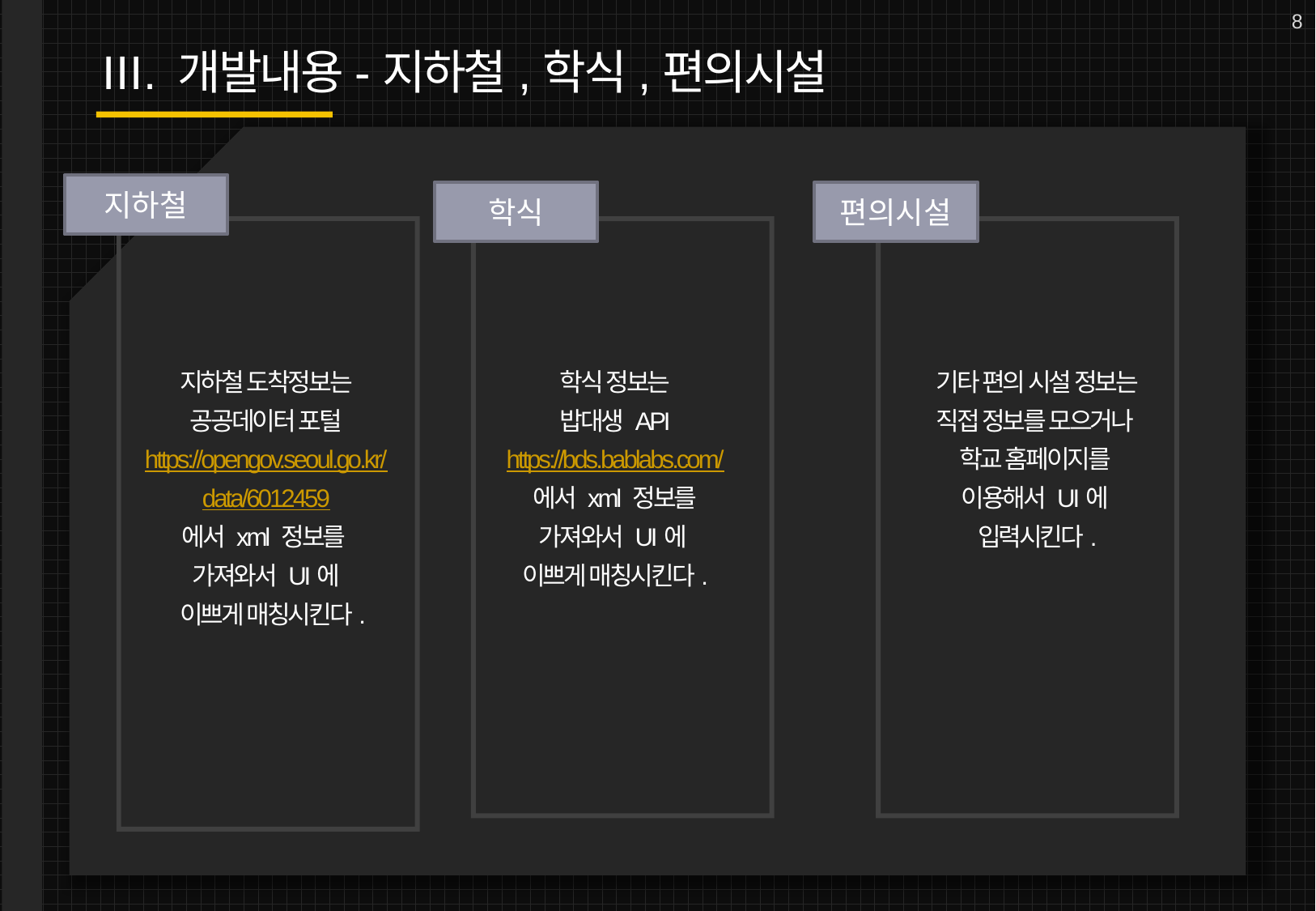

8
개발내용-지하철,학식,편의시설

지하철
학식
편의시설

기타 편의 시설 정보는
직접 정보를 모으거나
학교 홈페이지를
이용해서 UI에
입력시킨다.

지하철 도착정보는
공공데이터 포털
https://opengov.seoul.go.kr/
data/6012459
에서 xml 정보를
가져와서 UI에
 이쁘게 매칭시킨다.

학식 정보는
밥대생 API
https://bds.bablabs.com/
에서 xml 정보를
가져와서 UI에
이쁘게 매칭시킨다.